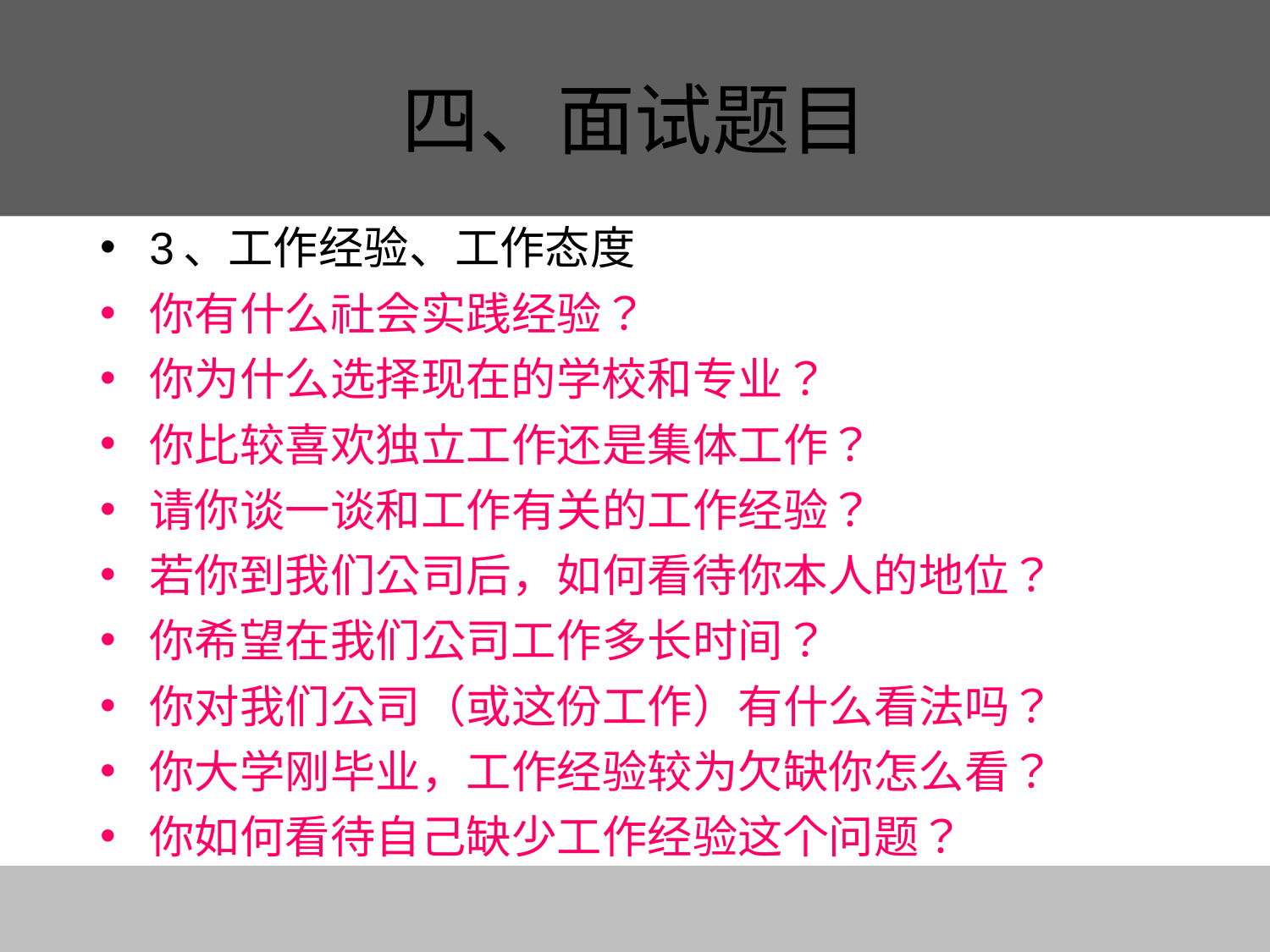

# 四、面试题目
3、工作经验、工作态度
你有什么社会实践经验？
你为什么选择现在的学校和专业？
你比较喜欢独立工作还是集体工作？
请你谈一谈和工作有关的工作经验？
若你到我们公司后，如何看待你本人的地位？
你希望在我们公司工作多长时间？
你对我们公司（或这份工作）有什么看法吗？
你大学刚毕业，工作经验较为欠缺你怎么看？
你如何看待自己缺少工作经验这个问题？